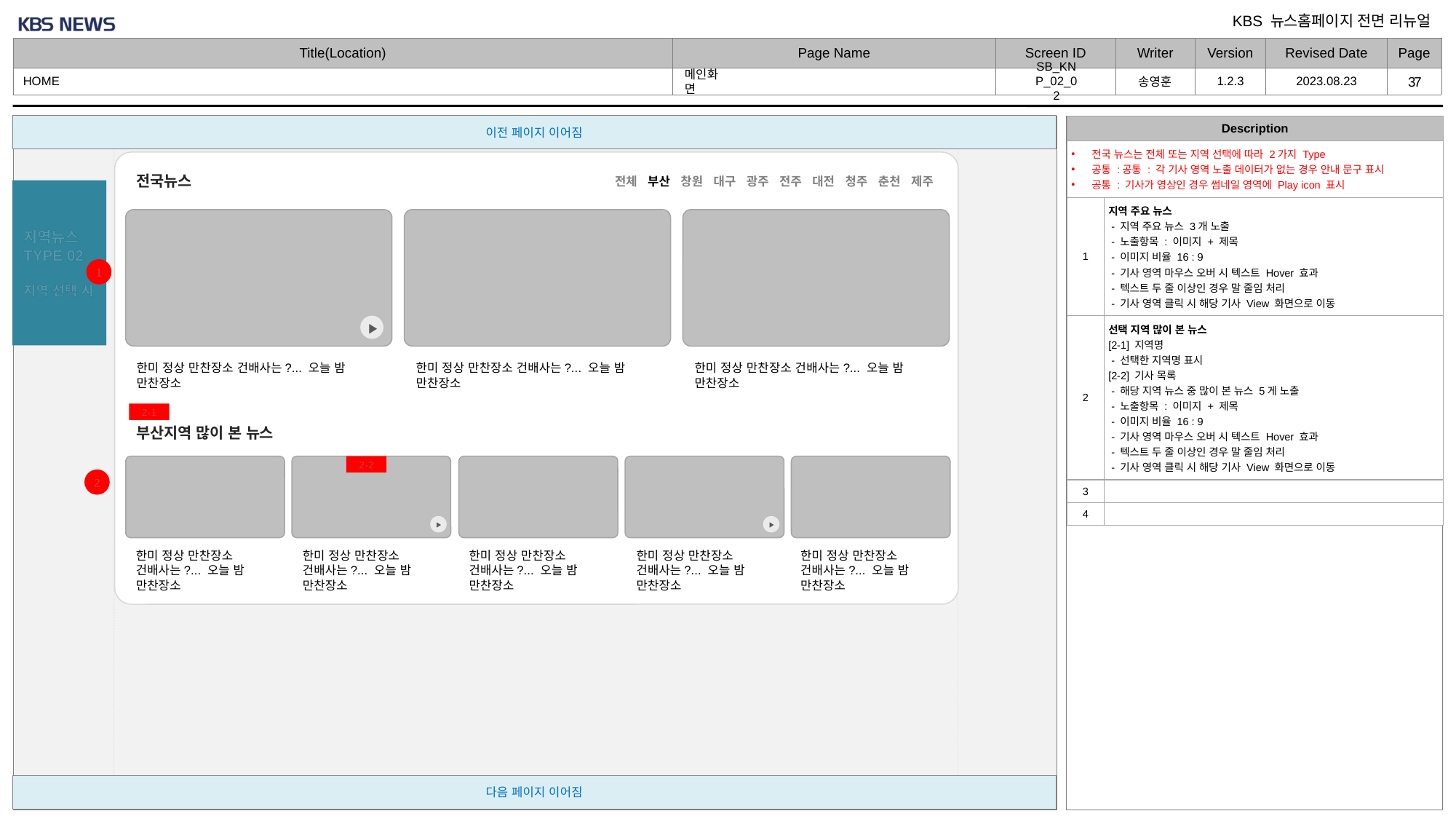

HOME
SB_KNP_02_02
# 메인화면
| Description |  |
| --- | --- |
| 전국 뉴스는 전체 또는 지역 선택에 따라 2가지 Type 공통 :공통 : 각 기사 영역 노출 데이터가 없는 경우 안내 문구 표시 공통 : 기사가 영상인 경우 썸네일 영역에 Play icon 표시 |  |
| 1 | 지역 주요 뉴스 - 지역 주요 뉴스 3개 노출 - 노출항목 : 이미지 + 제목 - 이미지 비율 16 : 9 - 기사 영역 마우스 오버 시 텍스트 Hover 효과 - 텍스트 두 줄 이상인 경우 말 줄임 처리 - 기사 영역 클릭 시 해당 기사 View 화면으로 이동 |
| 2 | 선택 지역 많이 본 뉴스 [2-1] 지역명 - 선택한 지역명 표시 [2-2] 기사 목록 - 해당 지역 뉴스 중 많이 본 뉴스 5게 노출 - 노출항목 : 이미지 + 제목 - 이미지 비율 16 : 9 - 기사 영역 마우스 오버 시 텍스트 Hover 효과 - 텍스트 두 줄 이상인 경우 말 줄임 처리 - 기사 영역 클릭 시 해당 기사 View 화면으로 이동 |
| 3 |  |
| 4 |  |

전체   부산   창원   대구   광주   전주   대전   청주   춘천   제주
전국뉴스
지역뉴스
TYPE 02

지역 선택 시

1
 ▶
한미 정상 만찬장소 건배사는?... 오늘 밤 만찬장소
한미 정상 만찬장소 건배사는?... 오늘 밤 만찬장소
한미 정상 만찬장소 건배사는?... 오늘 밤 만찬장소
2-1
부산지역 많이 본 뉴스

2-2
2
 ▶
 ▶
한미 정상 만찬장소 건배사는?... 오늘 밤 만찬장소
한미 정상 만찬장소 건배사는?... 오늘 밤 만찬장소
한미 정상 만찬장소 건배사는?... 오늘 밤 만찬장소
한미 정상 만찬장소 건배사는?... 오늘 밤 만찬장소
한미 정상 만찬장소 건배사는?... 오늘 밤 만찬장소